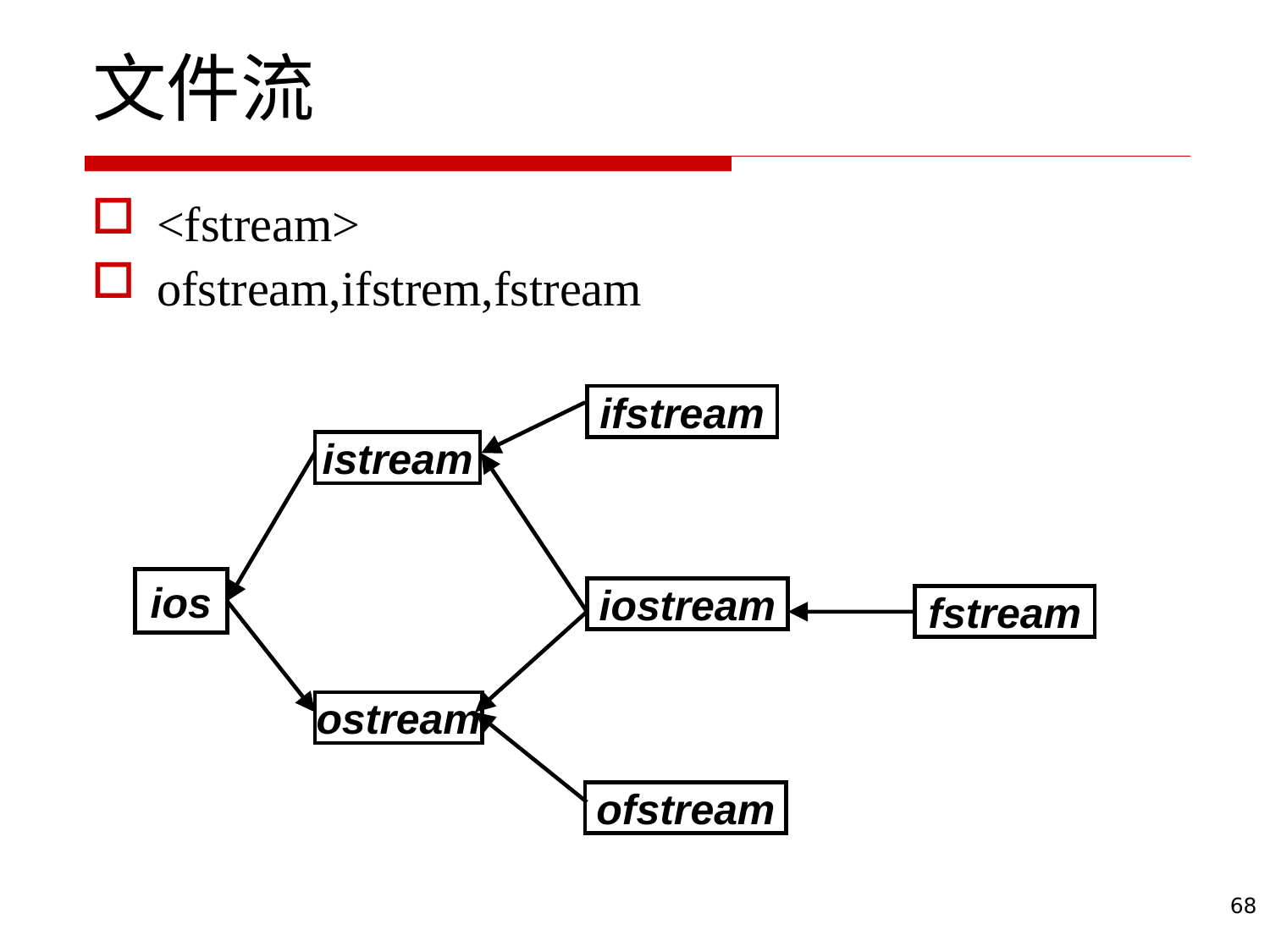

# 文件流
<fstream>
ofstream,ifstrem,fstream

ifstream

istream

ios
iostream
fstream

ostream

ofstream
68